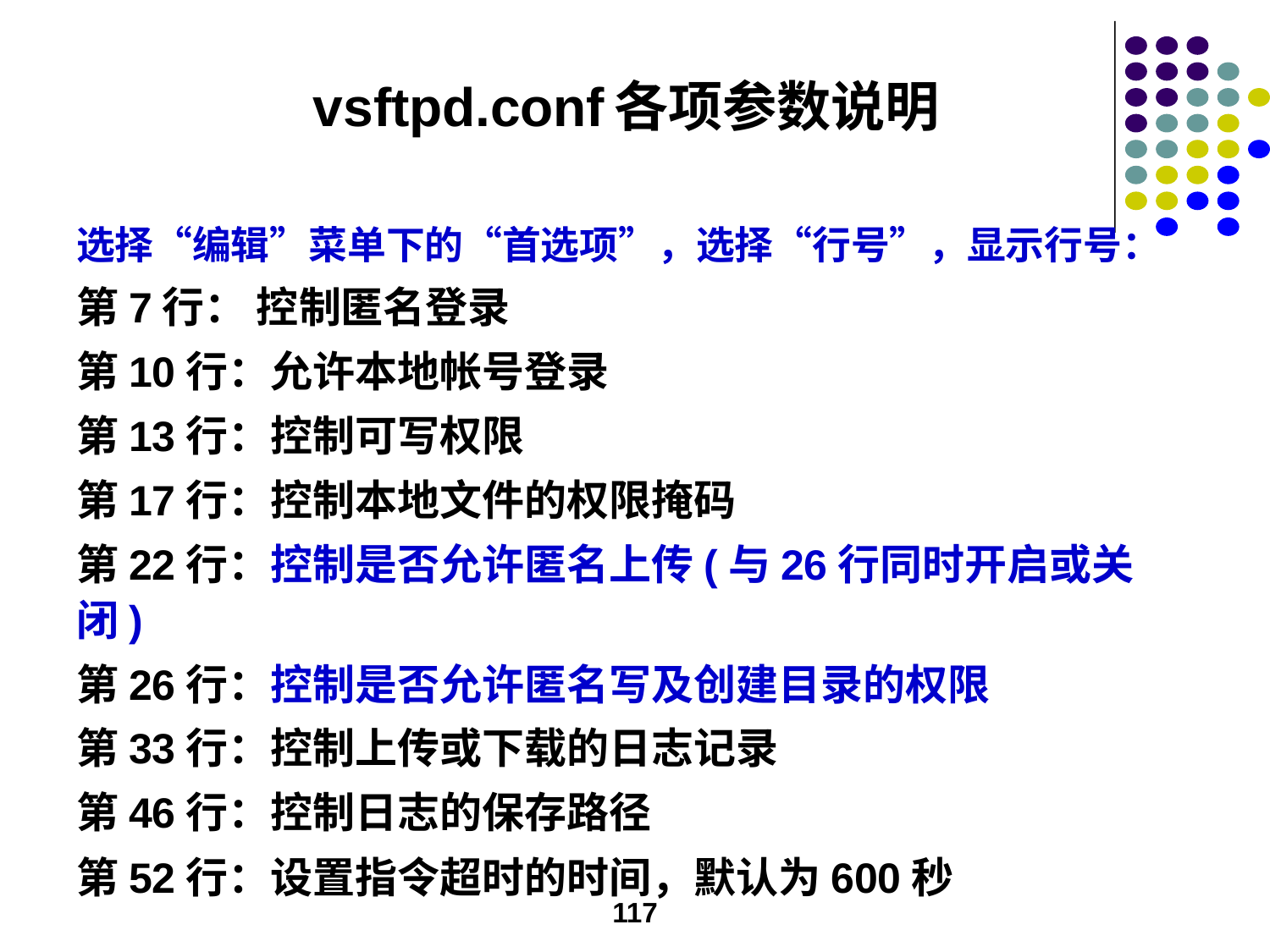

# vsftpd.conf各项参数说明
选择“编辑”菜单下的“首选项”，选择“行号”，显示行号：
第7行： 控制匿名登录
第10行：允许本地帐号登录
第13行：控制可写权限
第17行：控制本地文件的权限掩码
第22行：控制是否允许匿名上传(与26行同时开启或关闭)
第26行：控制是否允许匿名写及创建目录的权限
第33行：控制上传或下载的日志记录
第46行：控制日志的保存路径
第52行：设置指令超时的时间，默认为600秒

117